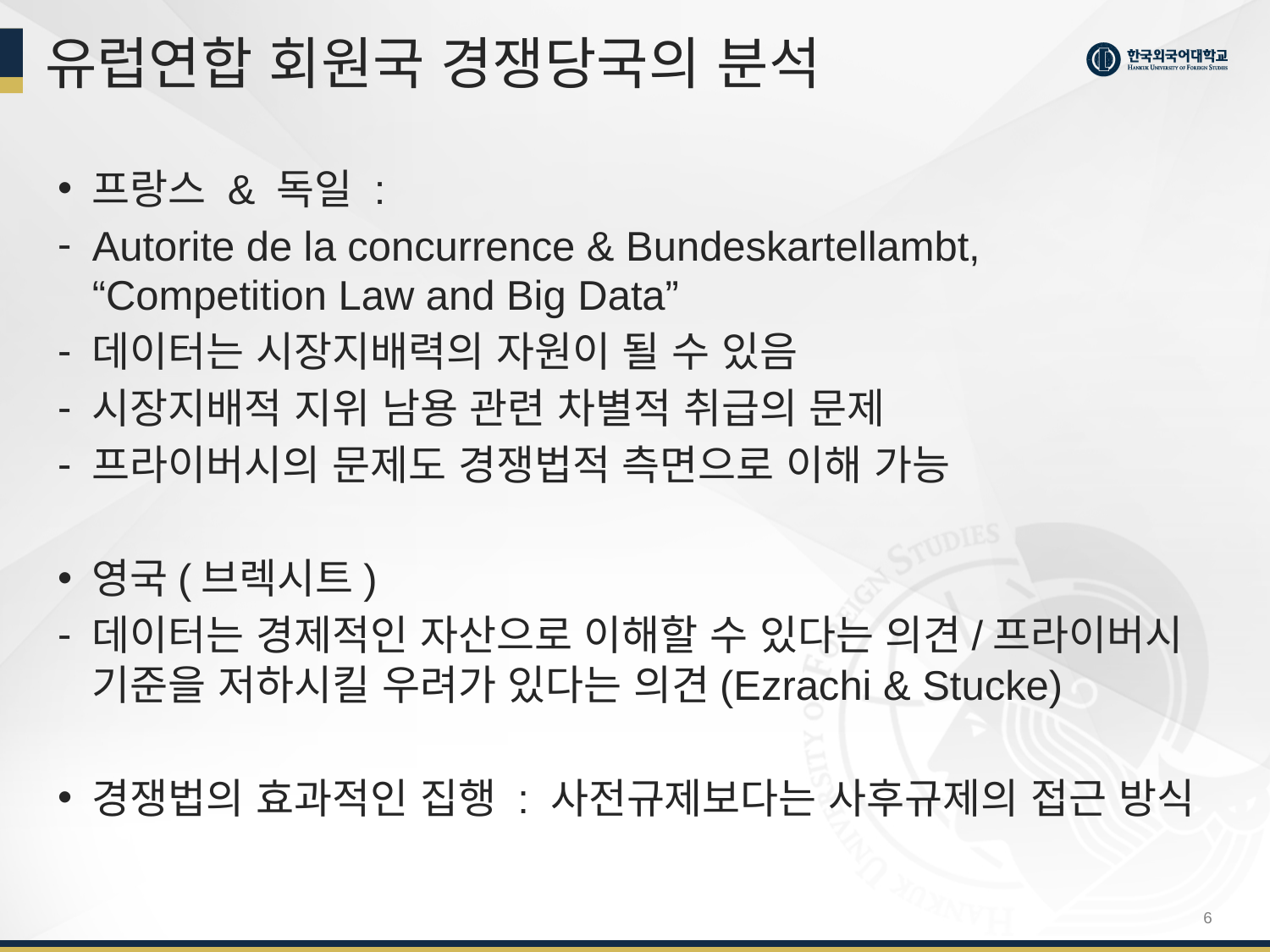

# 유럽연합 회원국 경쟁당국의 분석
프랑스 & 독일 :
Autorite de la concurrence & Bundeskartellambt, “Competition Law and Big Data”
데이터는 시장지배력의 자원이 될 수 있음
시장지배적 지위 남용 관련 차별적 취급의 문제
프라이버시의 문제도 경쟁법적 측면으로 이해 가능

영국(브렉시트)
데이터는 경제적인 자산으로 이해할 수 있다는 의견/프라이버시 기준을 저하시킬 우려가 있다는 의견(Ezrachi & Stucke)

경쟁법의 효과적인 집행 : 사전규제보다는 사후규제의 접근 방식
6